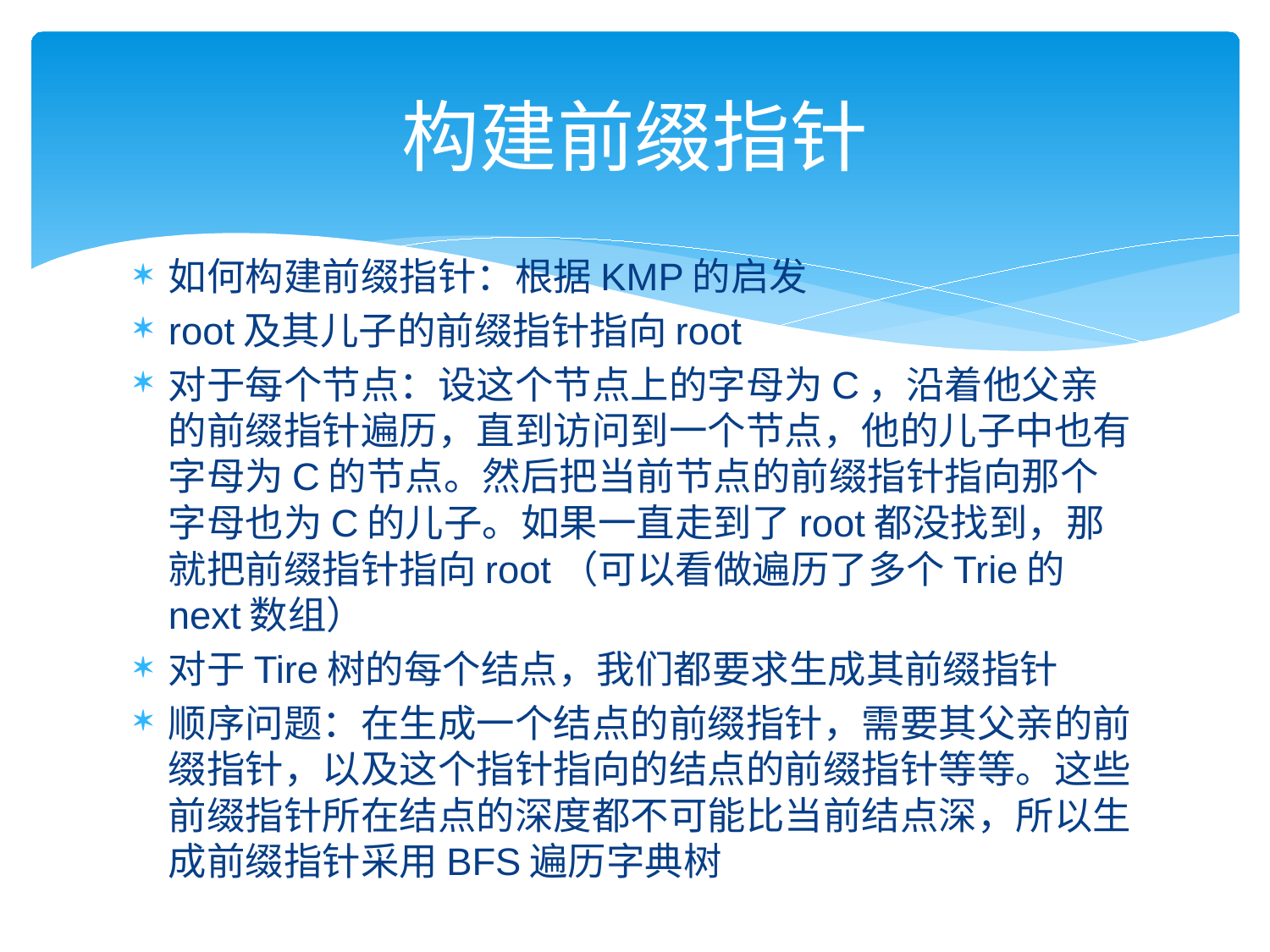

# 构建前缀指针
如何构建前缀指针：根据KMP的启发
root及其儿子的前缀指针指向root
对于每个节点：设这个节点上的字母为C，沿着他父亲的前缀指针遍历，直到访问到一个节点，他的儿子中也有字母为C的节点。然后把当前节点的前缀指针指向那个字母也为C的儿子。如果一直走到了root都没找到，那就把前缀指针指向root（可以看做遍历了多个Trie的next数组）
对于Tire树的每个结点，我们都要求生成其前缀指针
顺序问题：在生成一个结点的前缀指针，需要其父亲的前缀指针，以及这个指针指向的结点的前缀指针等等。这些前缀指针所在结点的深度都不可能比当前结点深，所以生成前缀指针采用BFS遍历字典树